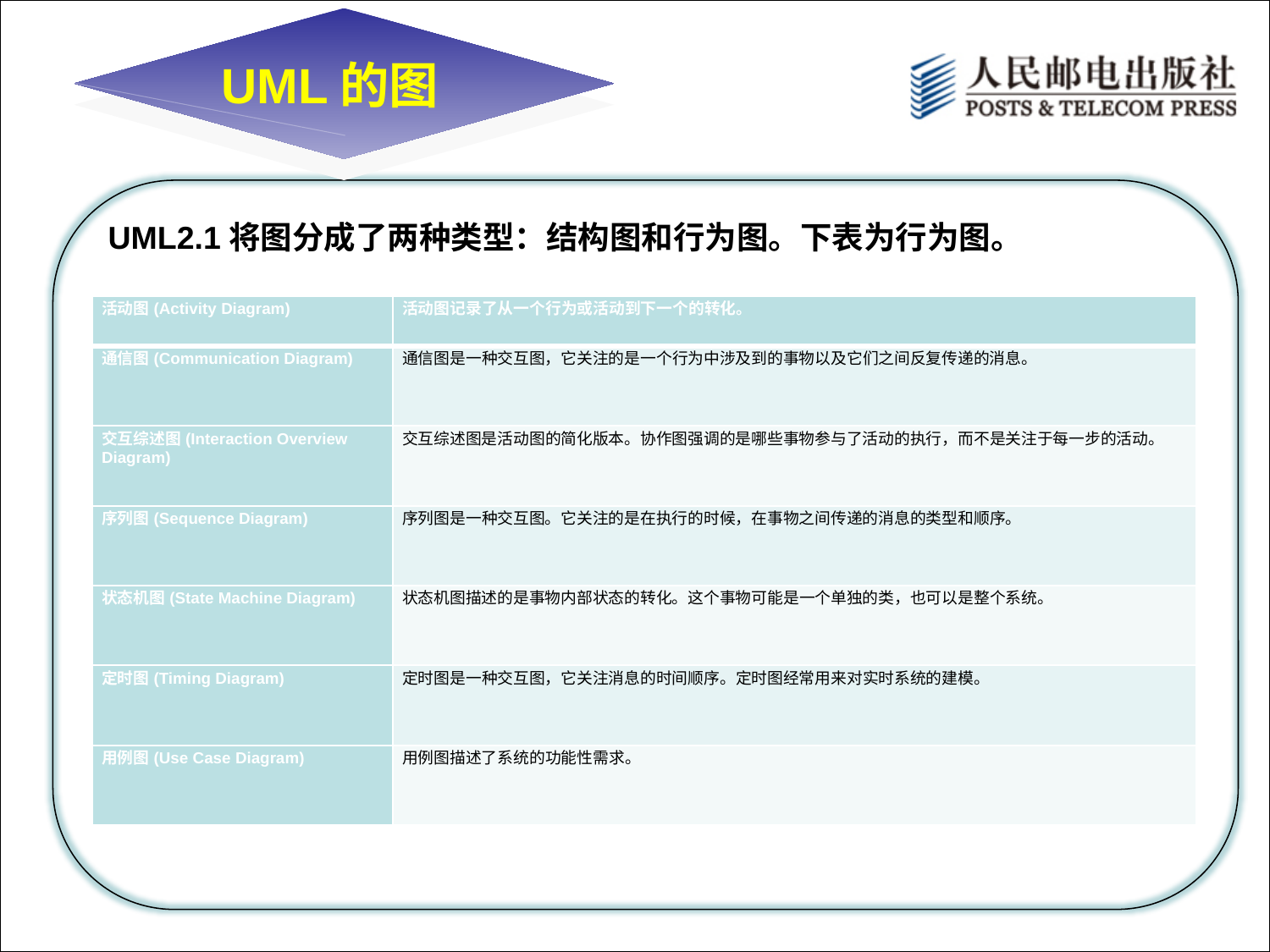

UML的图

  UML2.1将图分成了两种类型：结构图和行为图。下表为行为图。
| 活动图(Activity Diagram) | 活动图记录了从一个行为或活动到下一个的转化。 |
| --- | --- |
| 通信图(Communication Diagram) | 通信图是一种交互图，它关注的是一个行为中涉及到的事物以及它们之间反复传递的消息。 |
| 交互综述图(Interaction Overview Diagram) | 交互综述图是活动图的简化版本。协作图强调的是哪些事物参与了活动的执行，而不是关注于每一步的活动。 |
| 序列图(Sequence Diagram) | 序列图是一种交互图。它关注的是在执行的时候，在事物之间传递的消息的类型和顺序。 |
| 状态机图(State Machine Diagram) | 状态机图描述的是事物内部状态的转化。这个事物可能是一个单独的类，也可以是整个系统。 |
| 定时图(Timing Diagram) | 定时图是一种交互图，它关注消息的时间顺序。定时图经常用来对实时系统的建模。 |
| 用例图(Use Case Diagram) | 用例图描述了系统的功能性需求。 |